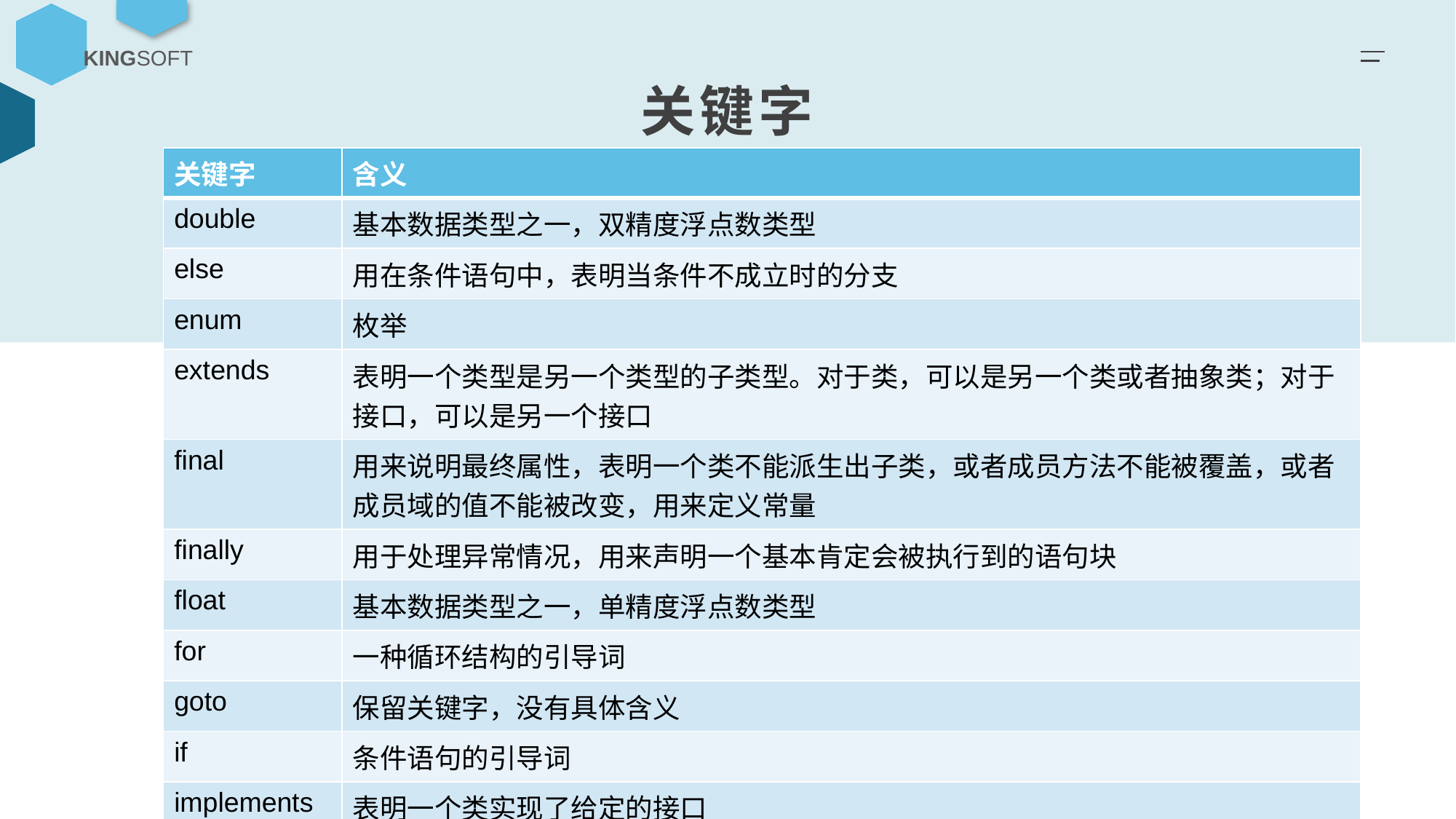

KINGSOFT
关键字
| 关键字 | 含义 |
| --- | --- |
| double | 基本数据类型之一，双精度浮点数类型 |
| else | 用在条件语句中，表明当条件不成立时的分支 |
| enum | 枚举 |
| extends | 表明一个类型是另一个类型的子类型。对于类，可以是另一个类或者抽象类；对于接口，可以是另一个接口 |
| final | 用来说明最终属性，表明一个类不能派生出子类，或者成员方法不能被覆盖，或者成员域的值不能被改变，用来定义常量 |
| finally | 用于处理异常情况，用来声明一个基本肯定会被执行到的语句块 |
| float | 基本数据类型之一，单精度浮点数类型 |
| for | 一种循环结构的引导词 |
| goto | 保留关键字，没有具体含义 |
| if | 条件语句的引导词 |
| implements | 表明一个类实现了给定的接口 |
| import | 表明要访问指定的类或包 |